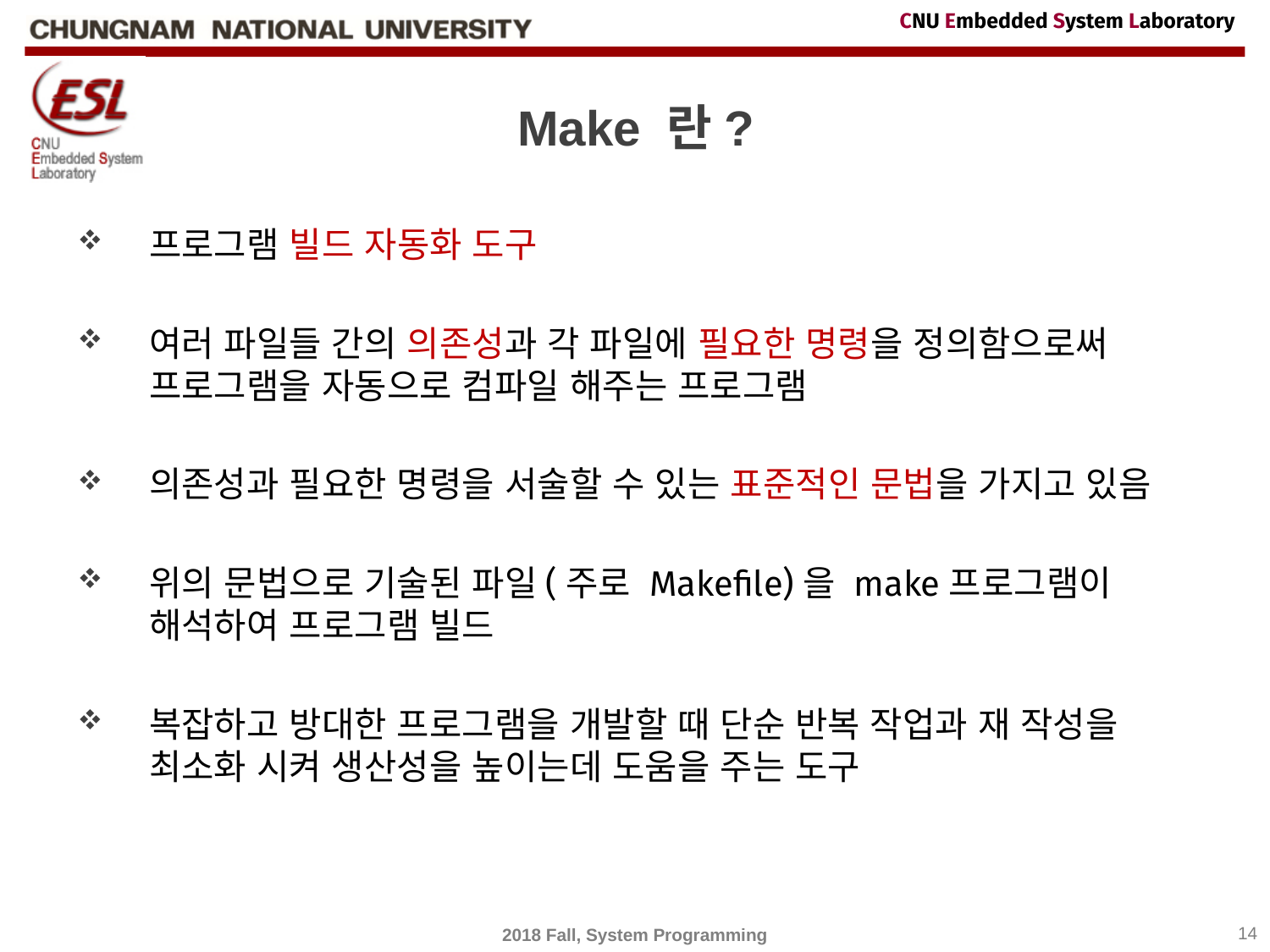

# Make 란?
프로그램 빌드 자동화 도구

여러 파일들 간의 의존성과 각 파일에 필요한 명령을 정의함으로써 프로그램을 자동으로 컴파일 해주는 프로그램

의존성과 필요한 명령을 서술할 수 있는 표준적인 문법을 가지고 있음

위의 문법으로 기술된 파일(주로 Makefile)을 make프로그램이 해석하여 프로그램 빌드

복잡하고 방대한 프로그램을 개발할 때 단순 반복 작업과 재 작성을 최소화 시켜 생산성을 높이는데 도움을 주는 도구
2018 Fall, System Programming
14